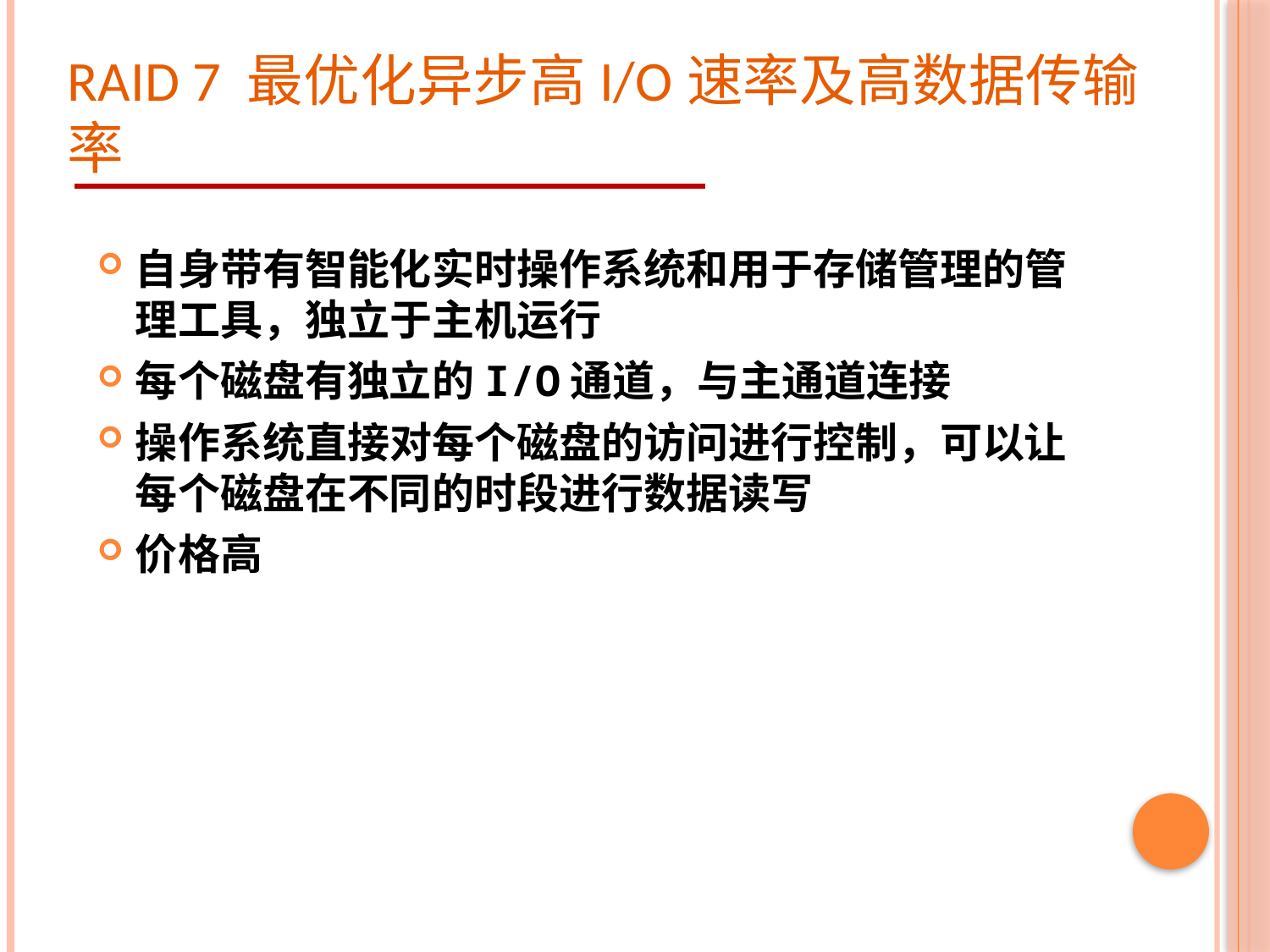

# RAID 7 最优化异步高I/O速率及高数据传输率
自身带有智能化实时操作系统和用于存储管理的管理工具，独立于主机运行
每个磁盘有独立的I/O通道，与主通道连接
操作系统直接对每个磁盘的访问进行控制，可以让每个磁盘在不同的时段进行数据读写
价格高